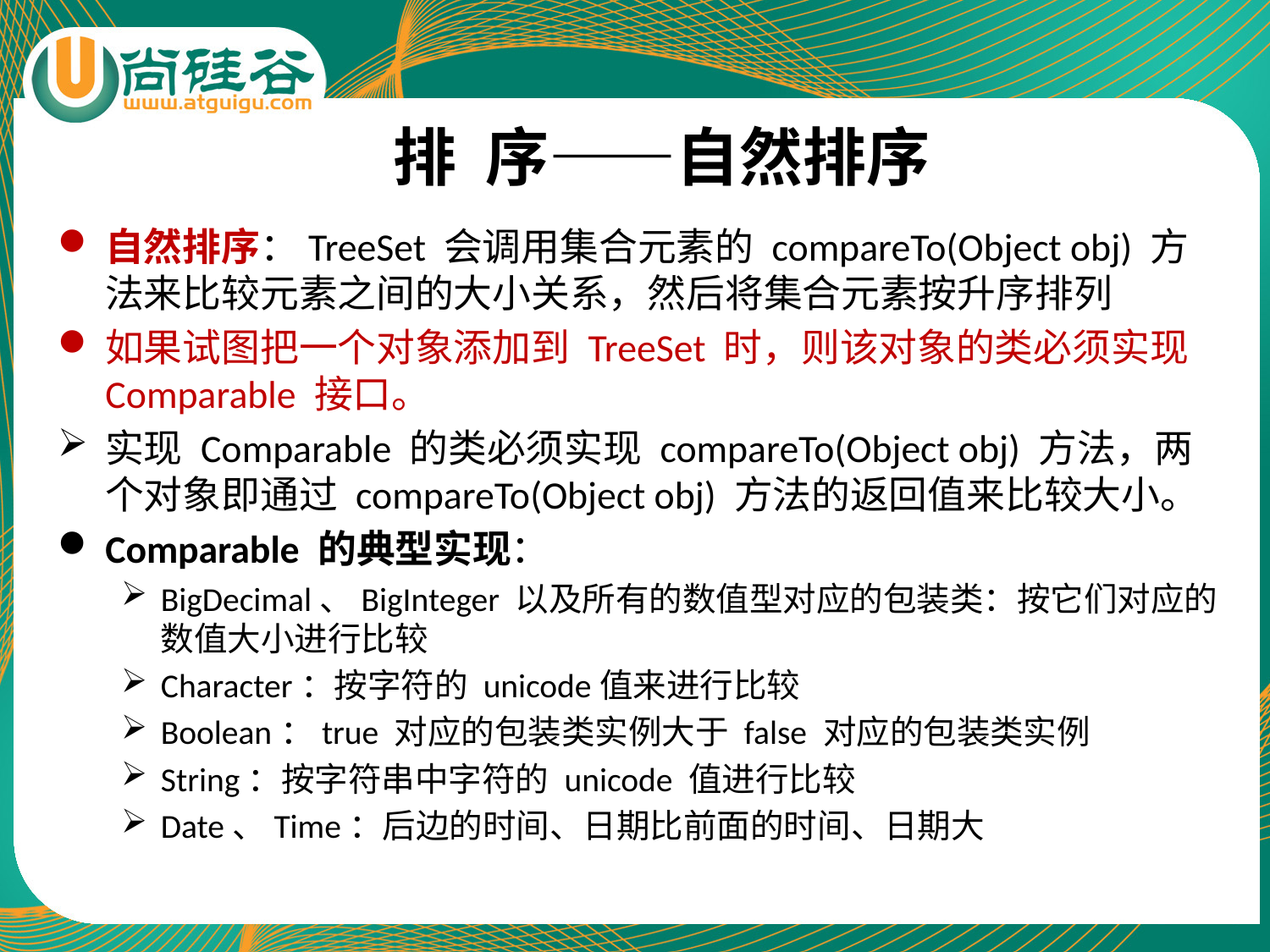

# 排  序——自然排序
自然排序：TreeSet 会调用集合元素的 compareTo(Object obj) 方法来比较元素之间的大小关系，然后将集合元素按升序排列
如果试图把一个对象添加到 TreeSet 时，则该对象的类必须实现 Comparable 接口。
实现 Comparable 的类必须实现 compareTo(Object obj) 方法，两个对象即通过 compareTo(Object obj) 方法的返回值来比较大小。
Comparable 的典型实现：
BigDecimal、BigInteger 以及所有的数值型对应的包装类：按它们对应的数值大小进行比较
Character：按字符的 unicode值来进行比较
Boolean：true 对应的包装类实例大于 false 对应的包装类实例
String：按字符串中字符的 unicode 值进行比较
Date、Time：后边的时间、日期比前面的时间、日期大